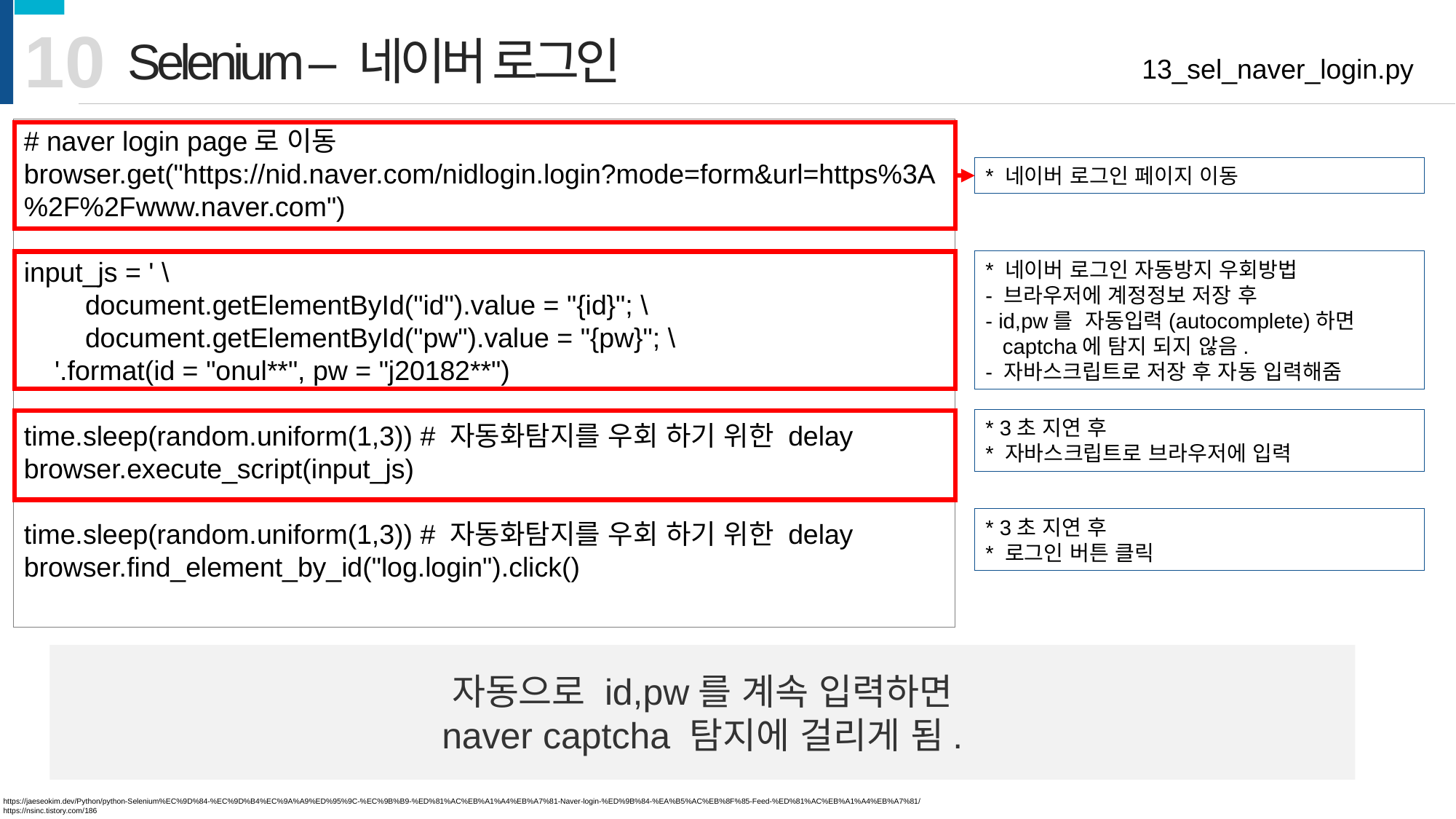

10
Selenium – 네이버 로그인
13_sel_naver_login.py
# naver login page로 이동
browser.get("https://nid.naver.com/nidlogin.login?mode=form&url=https%3A%2F%2Fwww.naver.com")

input_js = ' \
        document.getElementById("id").value = "{id}"; \
        document.getElementById("pw").value = "{pw}"; \
    '.format(id = "onul**", pw = "j20182**")

time.sleep(random.uniform(1,3)) # 자동화탐지를 우회 하기 위한 delay
browser.execute_script(input_js)

time.sleep(random.uniform(1,3)) # 자동화탐지를 우회 하기 위한 delay
browser.find_element_by_id("log.login").click()

* 네이버 로그인 페이지 이동
* 네이버 로그인 자동방지 우회방법
- 브라우저에 계정정보 저장 후
- id,pw를  자동입력(autocomplete)하면
  captcha에 탐지 되지 않음.
- 자바스크립트로 저장 후 자동 입력해줌

* 3초 지연 후
* 자바스크립트로 브라우저에 입력

* 3초 지연 후
* 로그인 버튼 클릭
자동으로 id,pw를 계속 입력하면
naver captcha 탐지에 걸리게 됨.
https://jaeseokim.dev/Python/python-Selenium%EC%9D%84-%EC%9D%B4%EC%9A%A9%ED%95%9C-%EC%9B%B9-%ED%81%AC%EB%A1%A4%EB%A7%81-Naver-login-%ED%9B%84-%EA%B5%AC%EB%8F%85-Feed-%ED%81%AC%EB%A1%A4%EB%A7%81/
https://nsinc.tistory.com/186